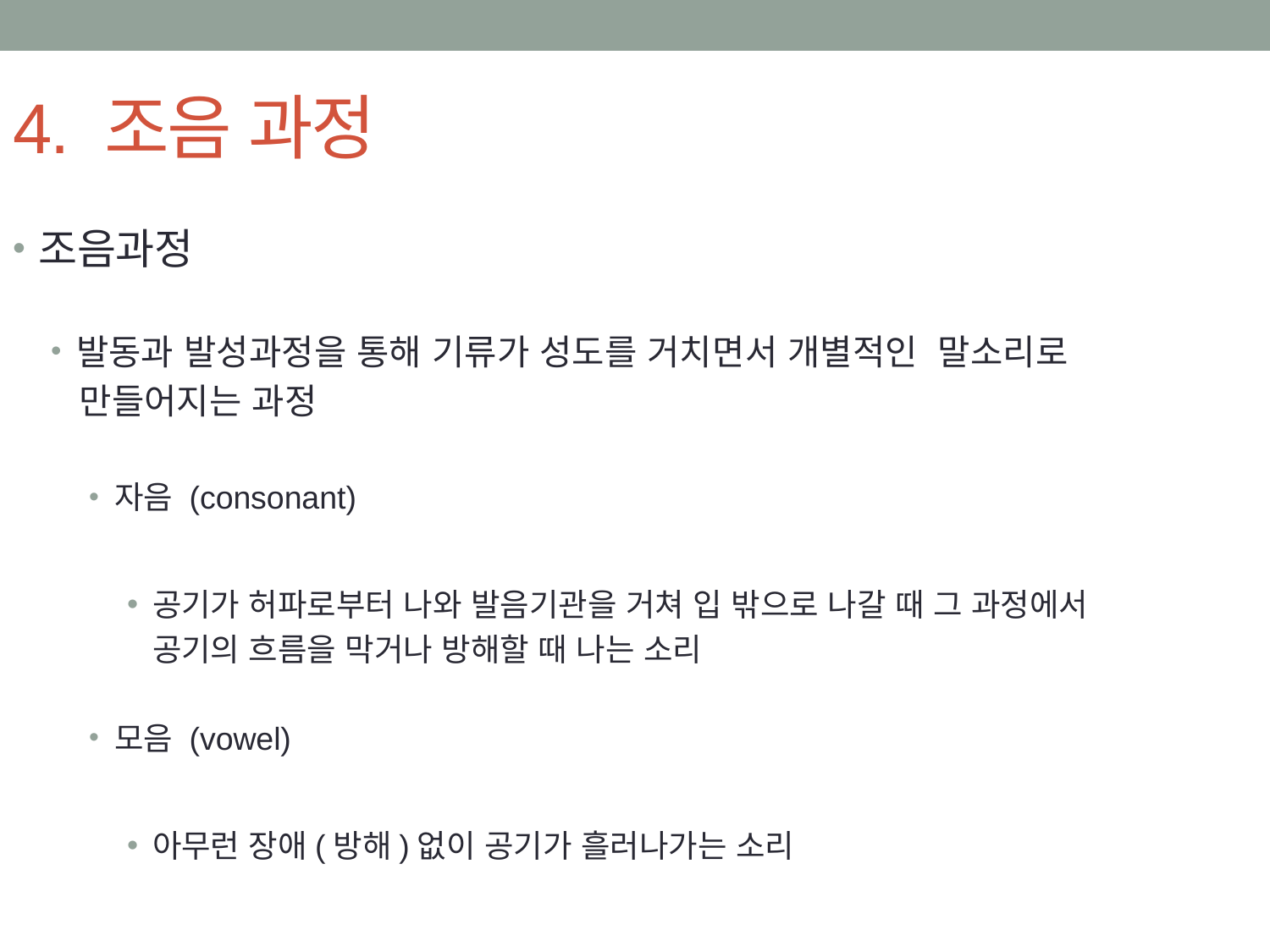

# 4. 조음 과정
조음과정

발동과 발성과정을 통해 기류가 성도를 거치면서 개별적인  말소리로
  만들어지는 과정

자음 (consonant)

공기가 허파로부터 나와 발음기관을 거쳐 입 밖으로 나갈 때 그 과정에서
  공기의 흐름을 막거나 방해할 때 나는 소리

모음 (vowel)

아무런 장애(방해)없이 공기가 흘러나가는 소리